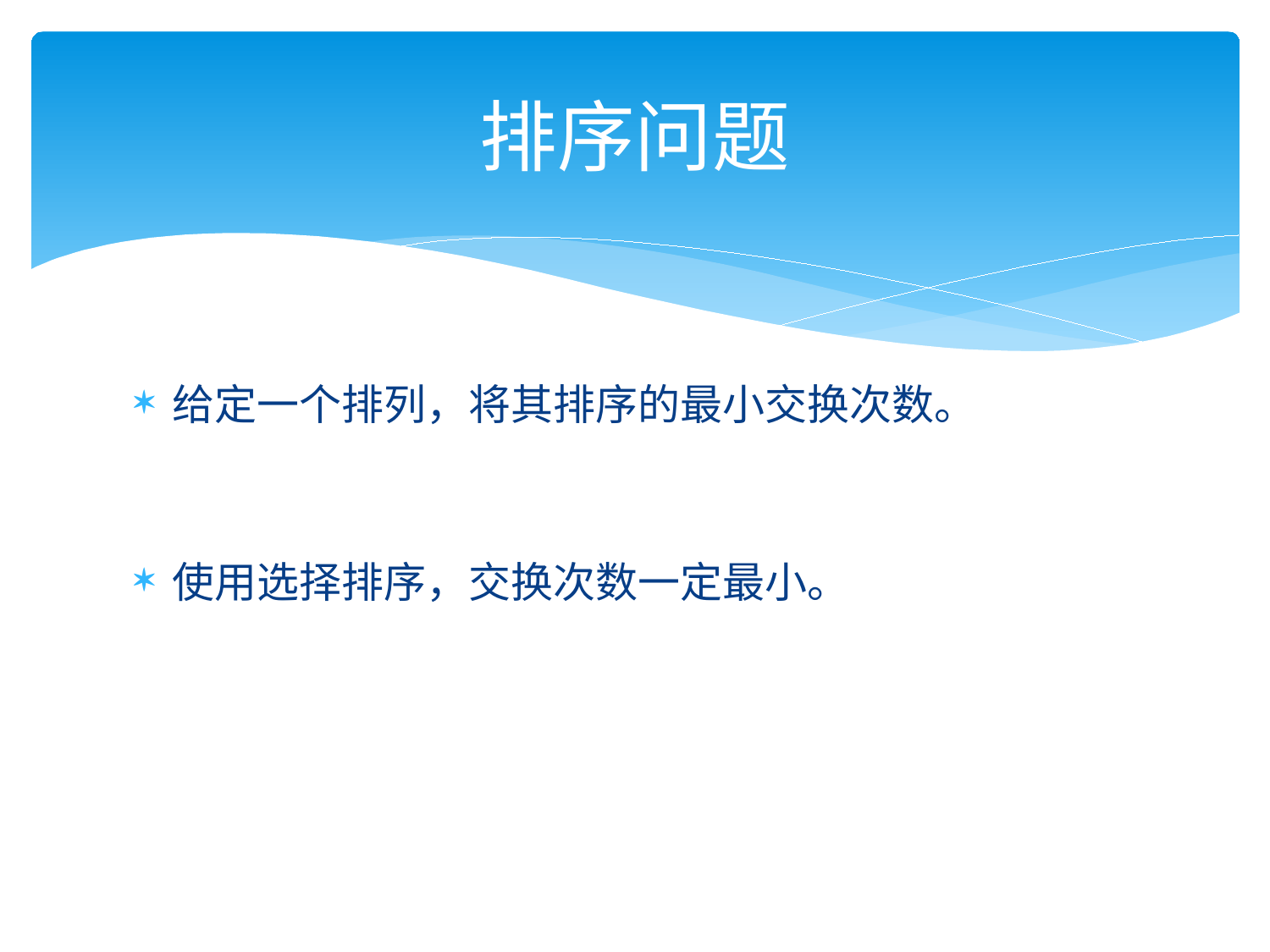

# 排序问题
给定一个排列，将其排序的最小交换次数。

使用选择排序，交换次数一定最小。